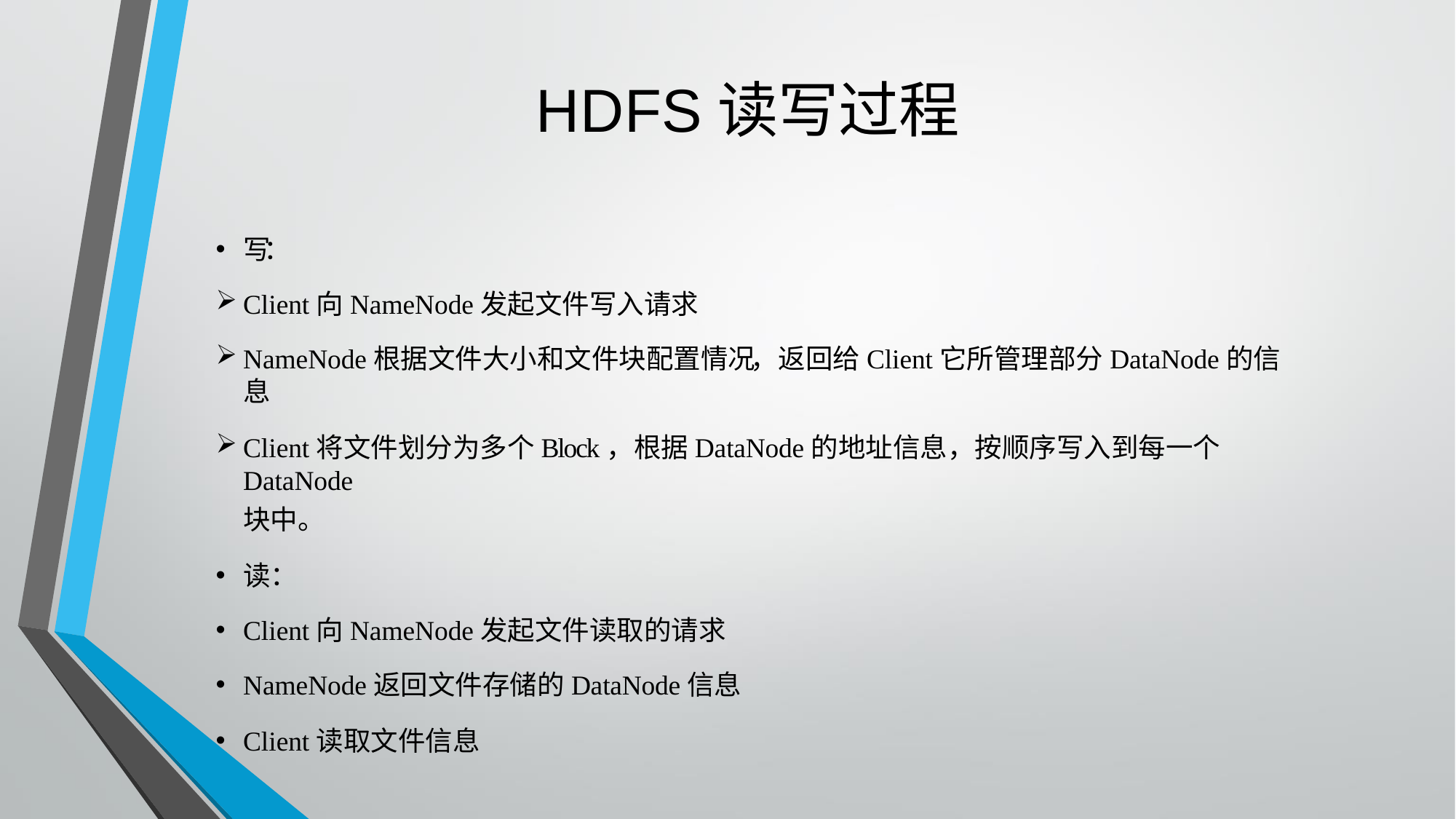

# HDFS读写过程
写：
Client向NameNode发起文件写入请求
NameNode根据文件大小和文件块配置情况，返回给Client它所管理部分DataNode的信息
Client将文件划分为多个Block，根据DataNode的地址信息，按顺序写入到每一个DataNode
块中。
读：
Client向NameNode发起文件读取的请求
NameNode返回文件存储的DataNode信息
Client读取文件信息